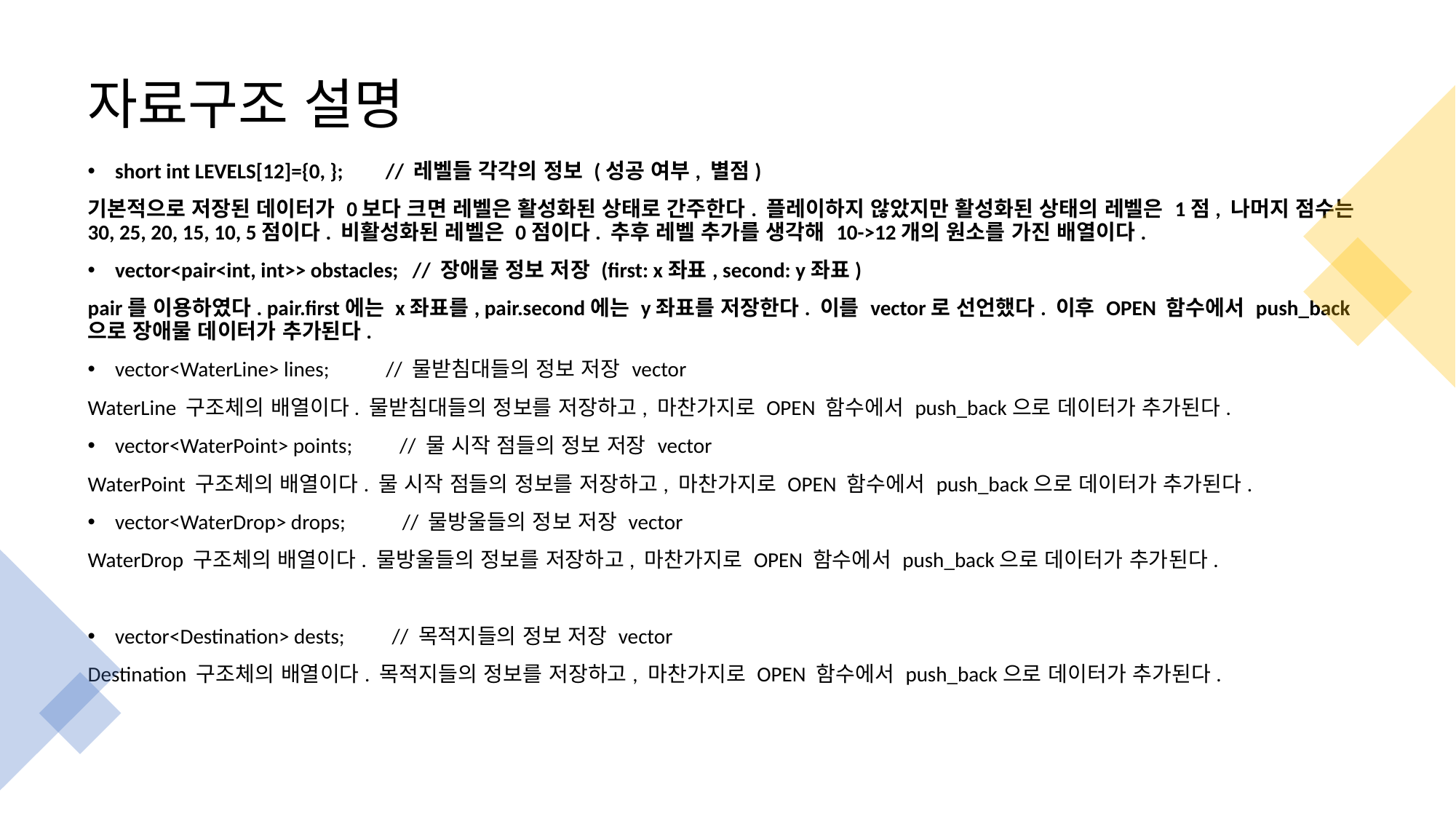

# 자료구조 설명
short int LEVELS[12]={0, };         // 레벨들 각각의 정보 (성공 여부, 별점)
기본적으로 저장된 데이터가 0보다 크면 레벨은 활성화된 상태로 간주한다. 플레이하지 않았지만 활성화된 상태의 레벨은 1점, 나머지 점수는 30, 25, 20, 15, 10, 5점이다. 비활성화된 레벨은 0점이다. 추후 레벨 추가를 생각해 10->12개의 원소를 가진 배열이다.
vector<pair<int, int>> obstacles;   // 장애물 정보 저장 (first: x좌표, second: y좌표)
pair를 이용하였다. pair.first에는 x좌표를, pair.second에는 y좌표를 저장한다. 이를 vector로 선언했다. 이후 OPEN 함수에서 push_back으로 장애물 데이터가 추가된다.
vector<WaterLine> lines;            // 물받침대들의 정보 저장 vector
WaterLine 구조체의 배열이다. 물받침대들의 정보를 저장하고, 마찬가지로 OPEN 함수에서 push_back으로 데이터가 추가된다.
vector<WaterPoint> points;          // 물 시작 점들의 정보 저장 vector
WaterPoint 구조체의 배열이다. 물 시작 점들의 정보를 저장하고, 마찬가지로 OPEN 함수에서 push_back으로 데이터가 추가된다.
vector<WaterDrop> drops;            // 물방울들의 정보 저장 vector
WaterDrop 구조체의 배열이다. 물방울들의 정보를 저장하고, 마찬가지로 OPEN 함수에서 push_back으로 데이터가 추가된다.

vector<Destination> dests;          // 목적지들의 정보 저장 vector
Destination 구조체의 배열이다. 목적지들의 정보를 저장하고, 마찬가지로 OPEN 함수에서 push_back으로 데이터가 추가된다.